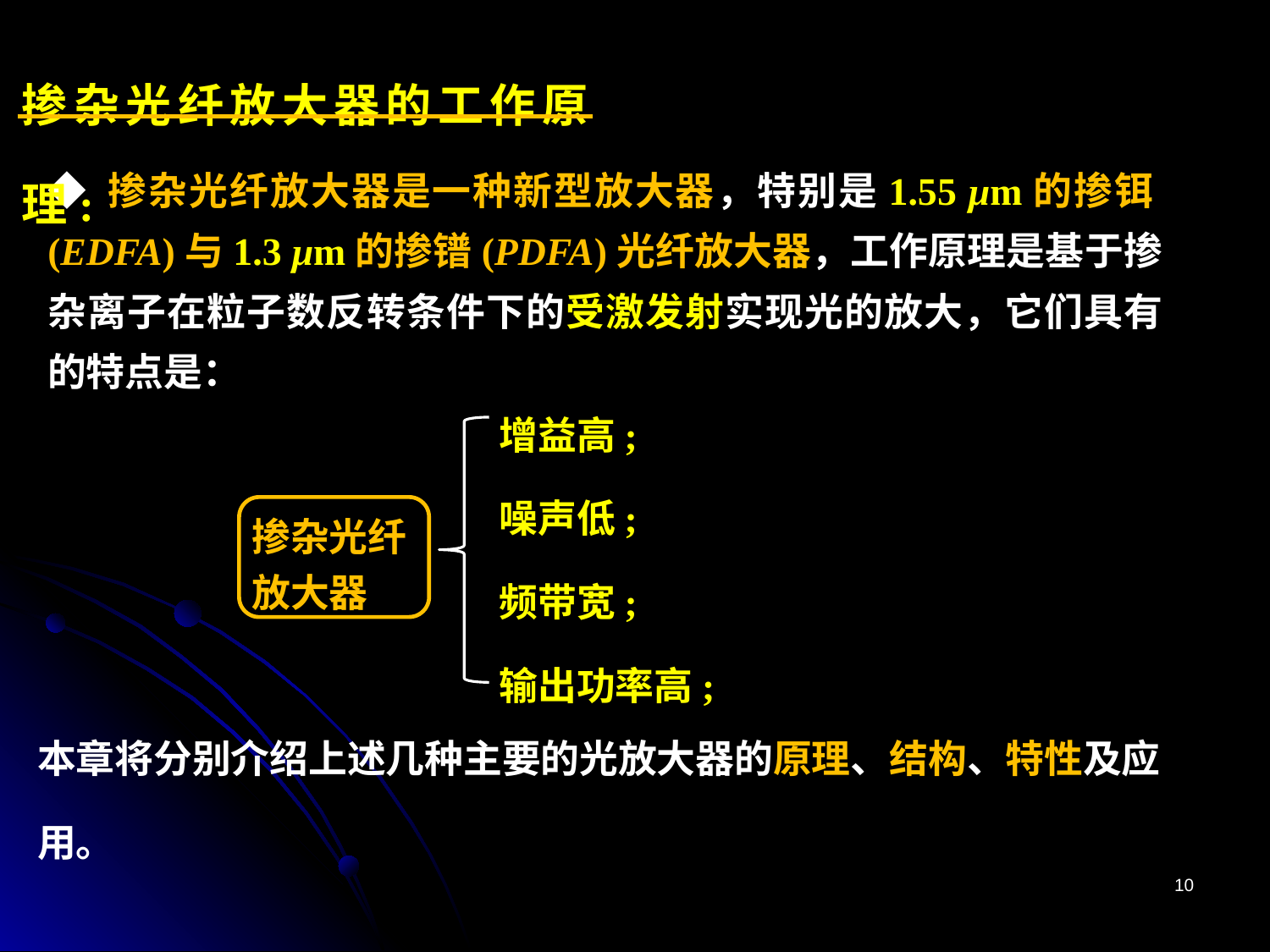

掺杂光纤放大器的工作原理:
◆ 掺杂光纤放大器是一种新型放大器，特别是1.55 μm的掺铒(EDFA)与1.3 μm的掺镨(PDFA)光纤放大器，工作原理是基于掺杂离子在粒子数反转条件下的受激发射实现光的放大，它们具有的特点是：
增益高;
噪声低;
频带宽;
输出功率高;

掺杂光纤放大器

本章将分别介绍上述几种主要的光放大器的原理、结构、特性及应用。
10